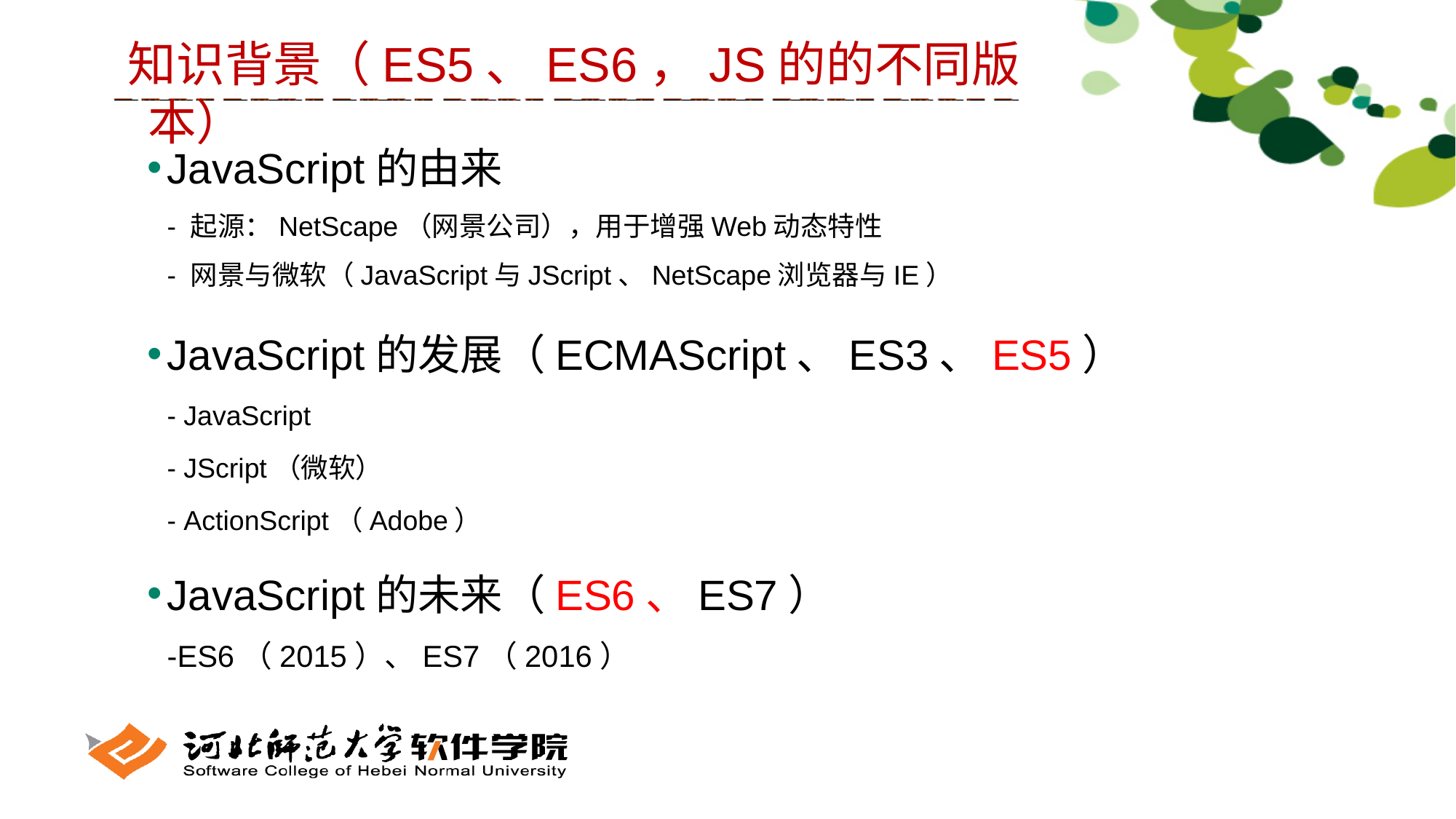

知识背景（ES5、ES6，JS的的不同版本）

JavaScript的由来
- 起源：NetScape（网景公司），用于增强Web动态特性
- 网景与微软（JavaScript与JScript、NetScape浏览器与IE）
JavaScript的发展（ECMAScript、ES3、ES5）
- JavaScript
- JScript（微软）
- ActionScript（Adobe）
JavaScript的未来（ES6、ES7）
-ES6（2015）、ES7（2016）